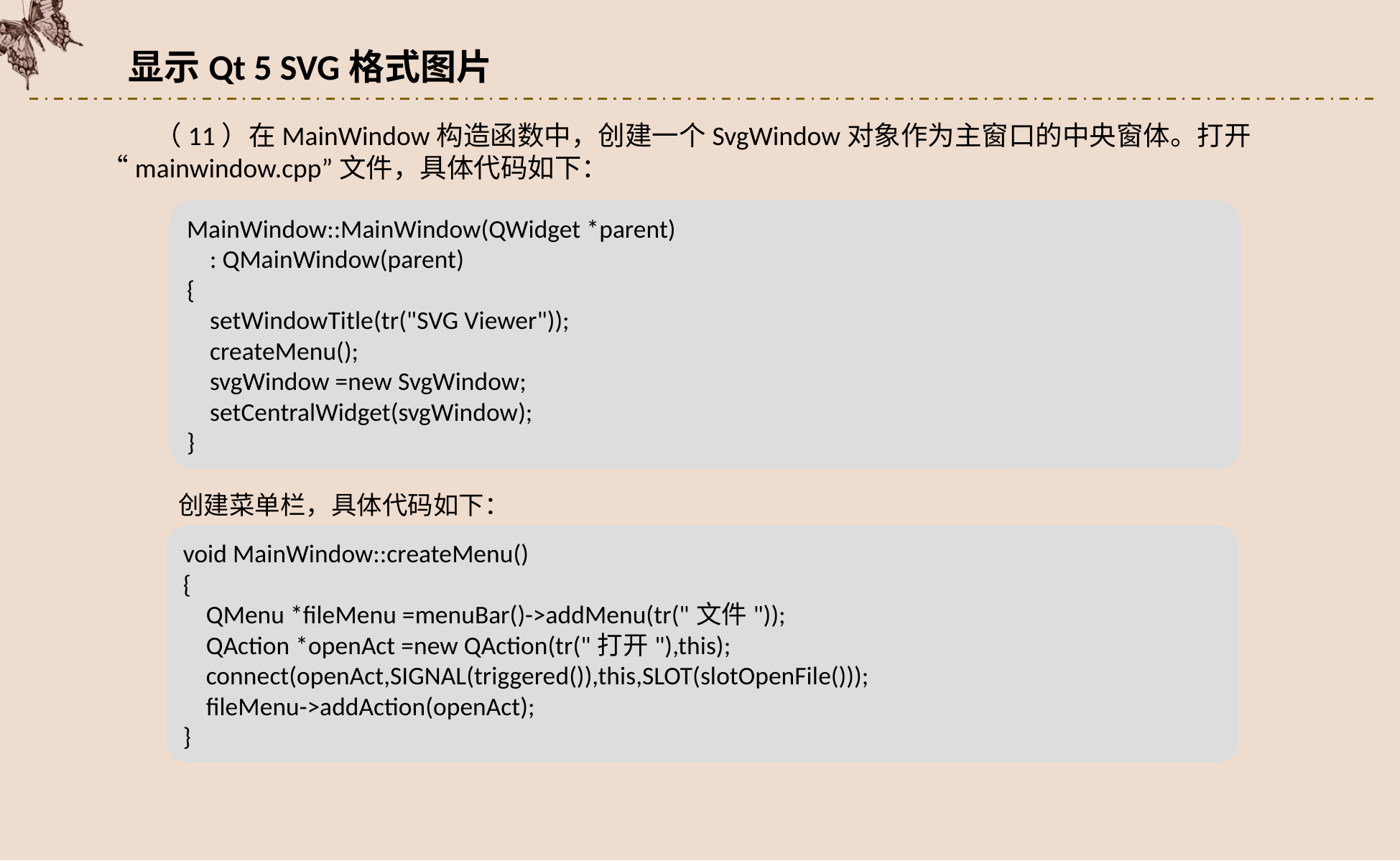

显示Qt 5 SVG格式图片
（11）在MainWindow构造函数中，创建一个SvgWindow对象作为主窗口的中央窗体。打开“mainwindow.cpp”文件，具体代码如下：
MainWindow::MainWindow(QWidget *parent)
    : QMainWindow(parent)
{
    setWindowTitle(tr("SVG Viewer"));
    createMenu();
    svgWindow =new SvgWindow;
    setCentralWidget(svgWindow);
}
创建菜单栏，具体代码如下：
void MainWindow::createMenu()
{
    QMenu *fileMenu =menuBar()->addMenu(tr("文件"));
    QAction *openAct =new QAction(tr("打开"),this);
    connect(openAct,SIGNAL(triggered()),this,SLOT(slotOpenFile()));
    fileMenu->addAction(openAct);
}